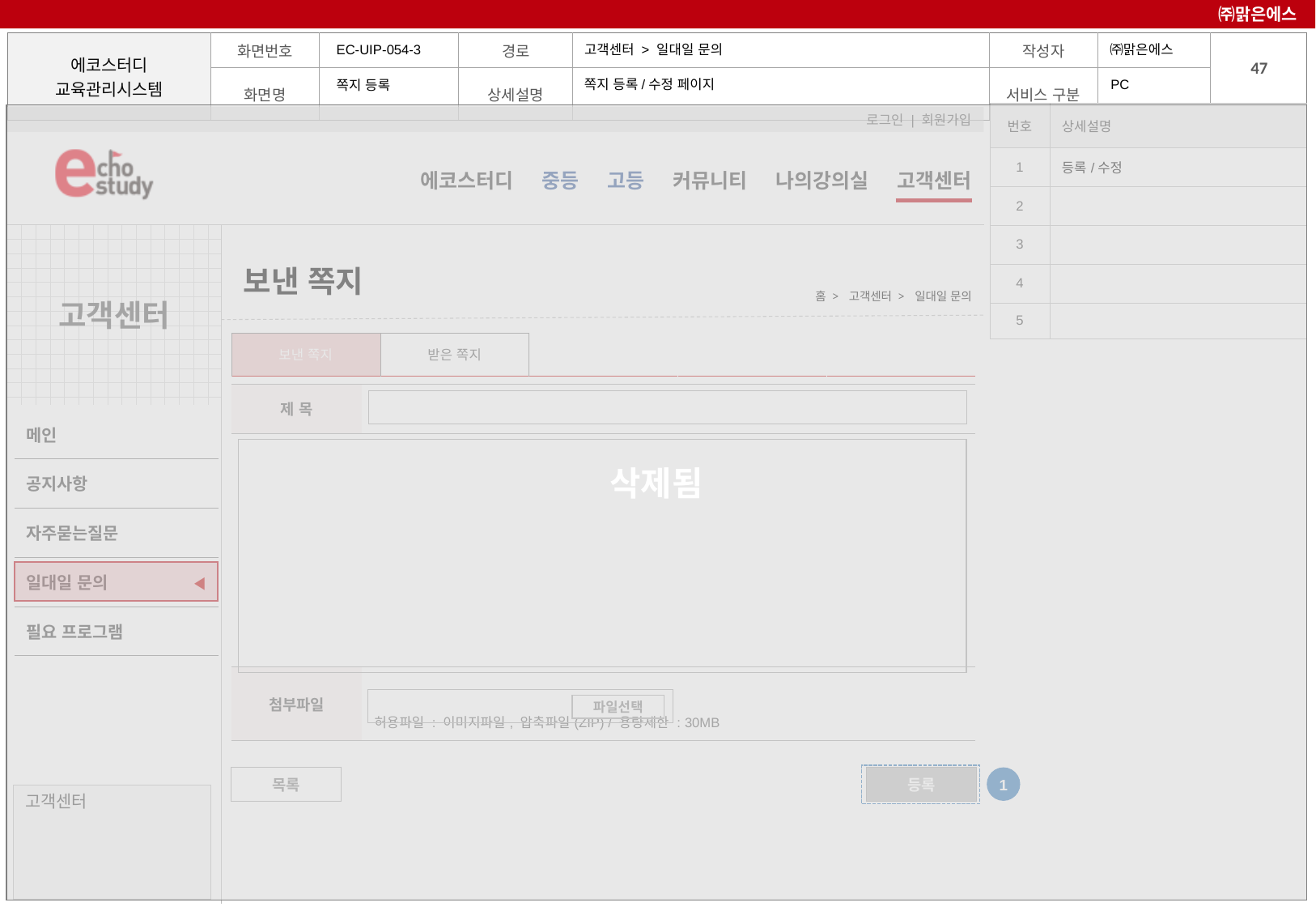

㈜맑은에스
고객센터 > 일대일 문의
EC-UIP-054-3
PC
쪽지 등록/수정 페이지
쪽지 등록
| 번호 | 상세설명 |
| --- | --- |
| 1 | 등록/수정 |
| 2 |  |
| 3 |  |
| 4 |  |
| 5 |  |
삭제됨

# 보낸 쪽지
홈 > 고객센터 > 일대일 문의
| 보낸 쪽지 | 받은 쪽지 |  |  |  |
| --- | --- | --- | --- | --- |
| 제 목 |  |
| --- | --- |
|  |  |
| 첨부파일 | 허용파일 : 이미지파일, 압축파일(ZIP) / 용량제한 : 30MB |

◀

파일선택

1
목록
등록